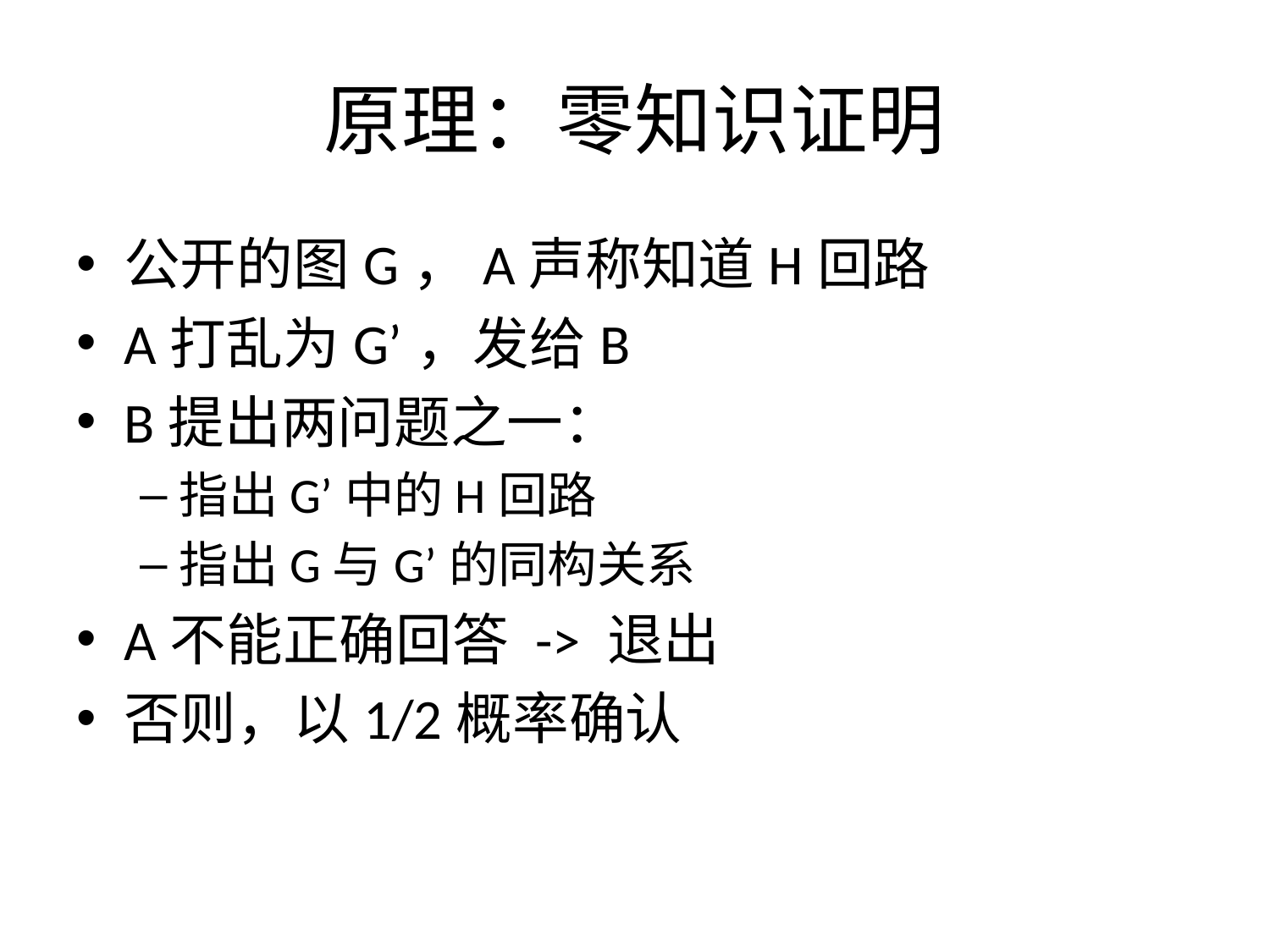

# 原理：零知识证明
公开的图G，A声称知道H回路
A打乱为G’，发给B
B提出两问题之一：
指出G’中的H回路
指出G与G’的同构关系
A不能正确回答 -> 退出
否则，以1/2概率确认